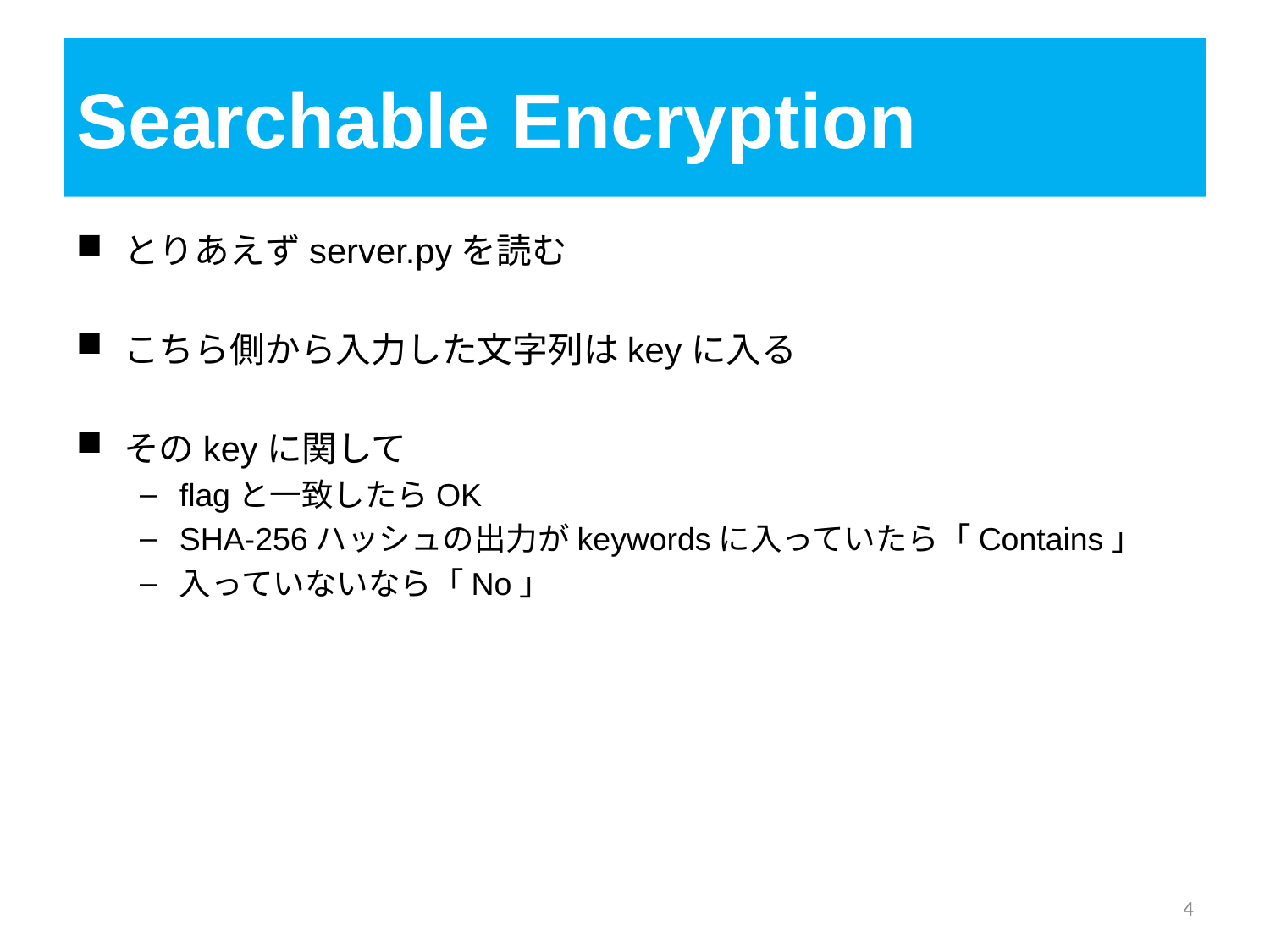

# Searchable Encryption
とりあえずserver.pyを読む

こちら側から入力した文字列はkeyに入る

そのkeyに関して
flagと一致したらOK
SHA-256ハッシュの出力がkeywordsに入っていたら「Contains」
入っていないなら「No」
4